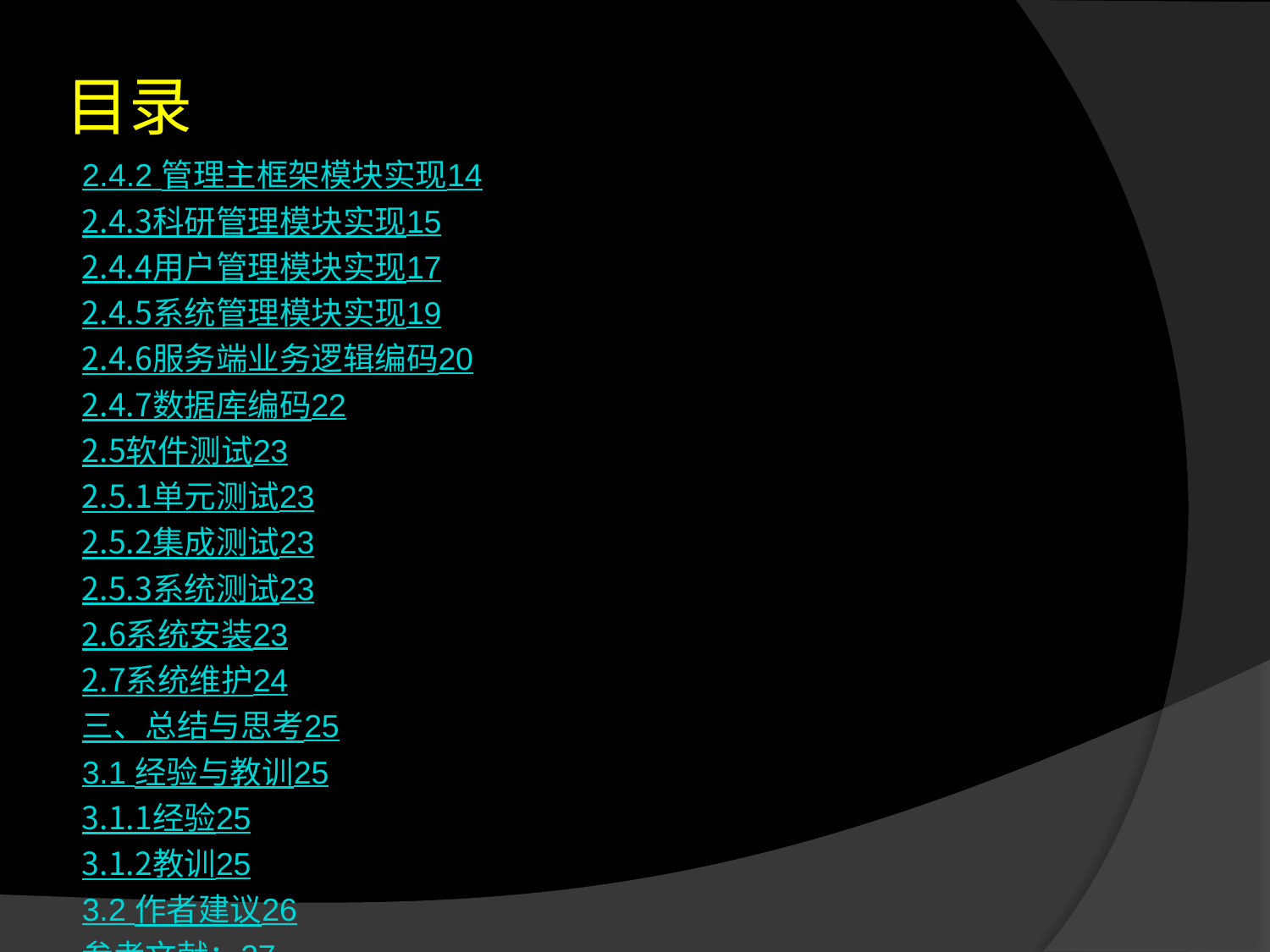

# 目录
2.4.2 管理主框架模块实现	14
2.4.3科研管理模块实现	15
2.4.4用户管理模块实现	17
2.4.5系统管理模块实现	19
2.4.6服务端业务逻辑编码	20
2.4.7数据库编码	22
2.5软件测试	23
2.5.1单元测试	23
2.5.2集成测试	23
2.5.3系统测试	23
2.6系统安装	23
2.7系统维护	24
三、总结与思考	25
3.1 经验与教训	25
3.1.1经验	25
3.1.2教训	25
3.2 作者建议	26
参考文献：	27
附录	29